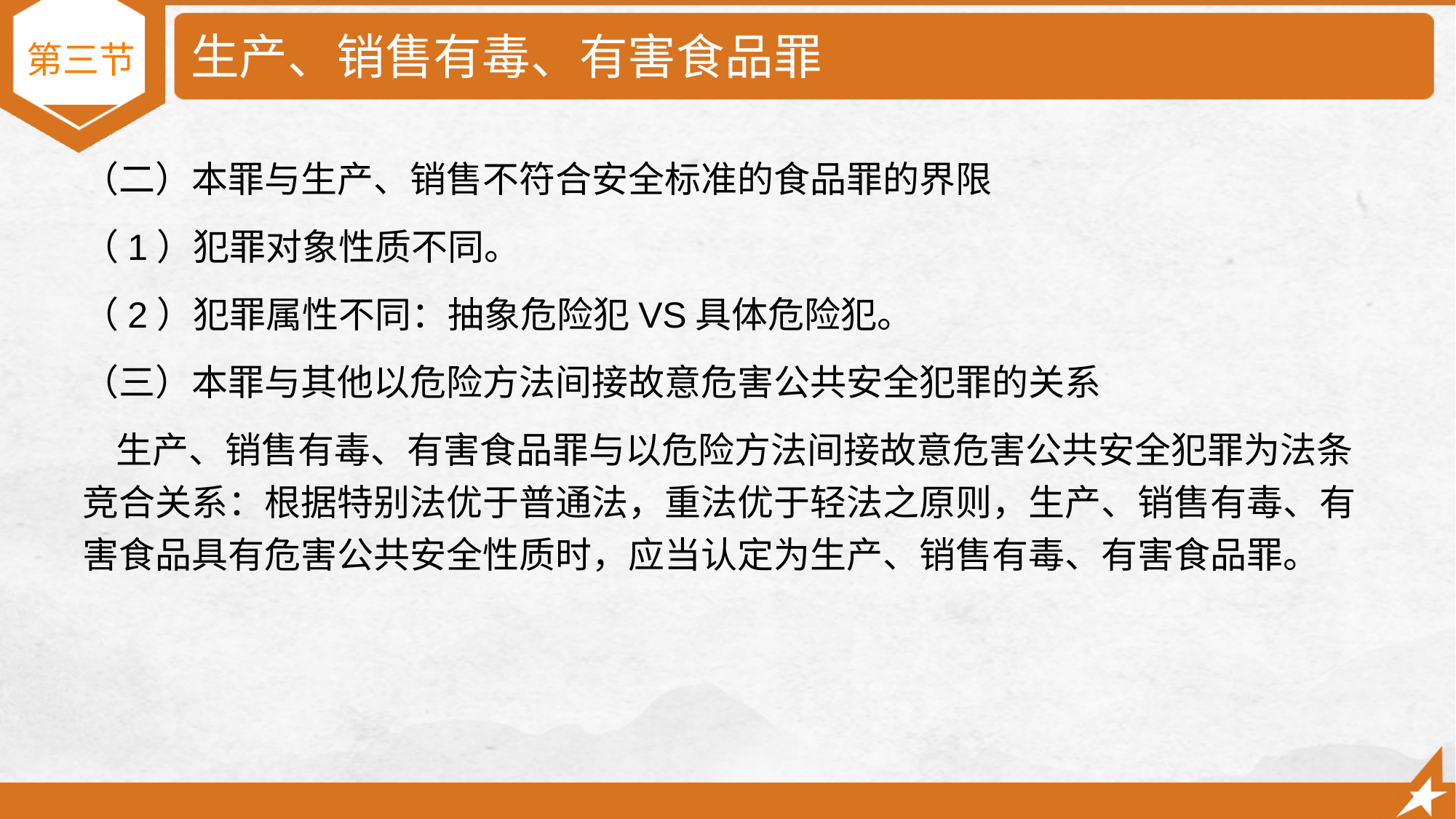

# 生产、销售有毒、有害食品罪
第三节
（二）本罪与生产、销售不符合安全标准的食品罪的界限
（1）犯罪对象性质不同。
（2）犯罪属性不同：抽象危险犯VS具体危险犯。
（三）本罪与其他以危险方法间接故意危害公共安全犯罪的关系
   生产、销售有毒、有害食品罪与以危险方法间接故意危害公共安全犯罪为法条竞合关系：根据特别法优于普通法，重法优于轻法之原则，生产、销售有毒、有害食品具有危害公共安全性质时，应当认定为生产、销售有毒、有害食品罪。